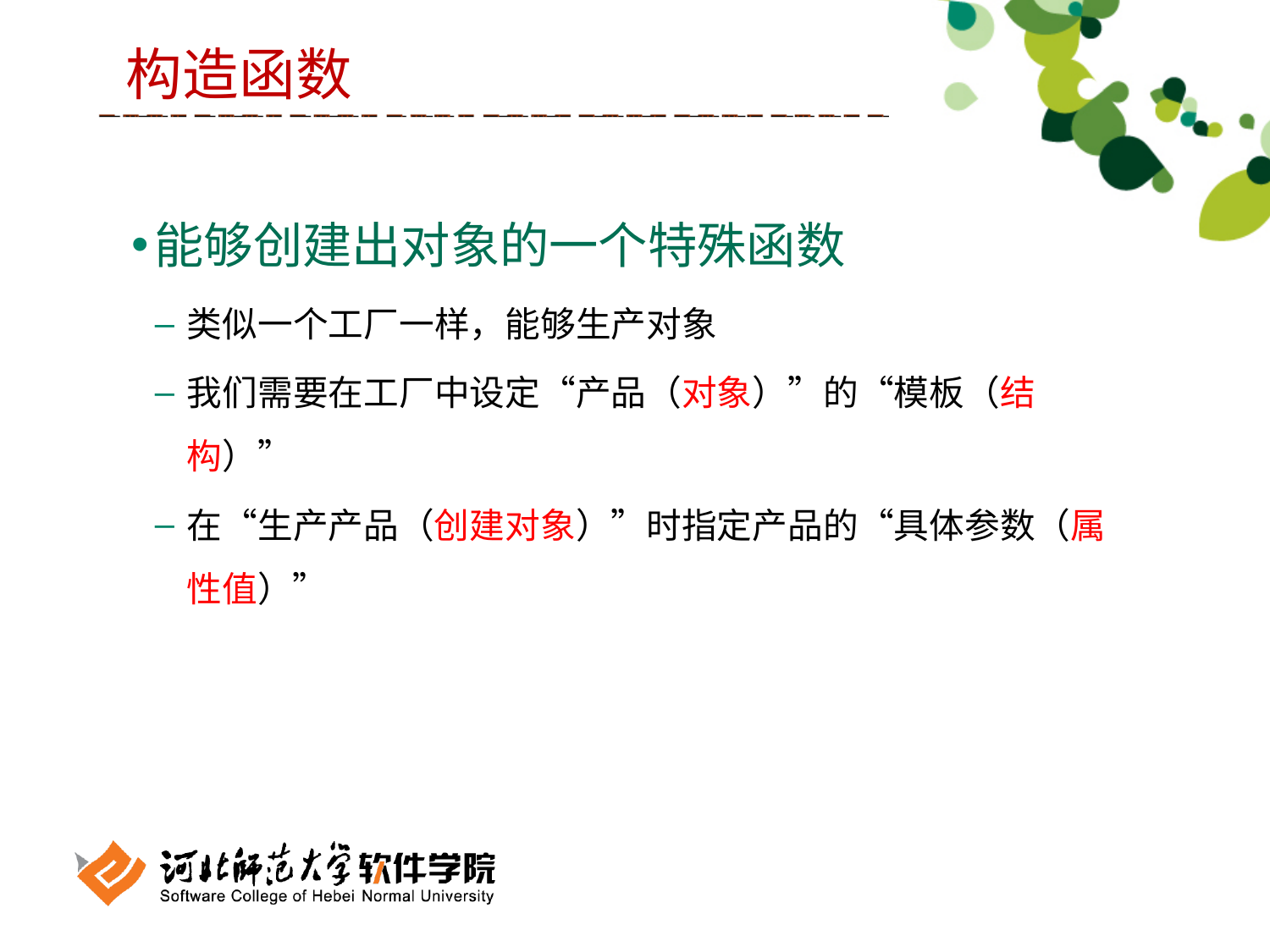

构造函数
能够创建出对象的一个特殊函数
类似一个工厂一样，能够生产对象
我们需要在工厂中设定“产品（对象）”的“模板（结构）”
在“生产产品（创建对象）”时指定产品的“具体参数（属性值）”